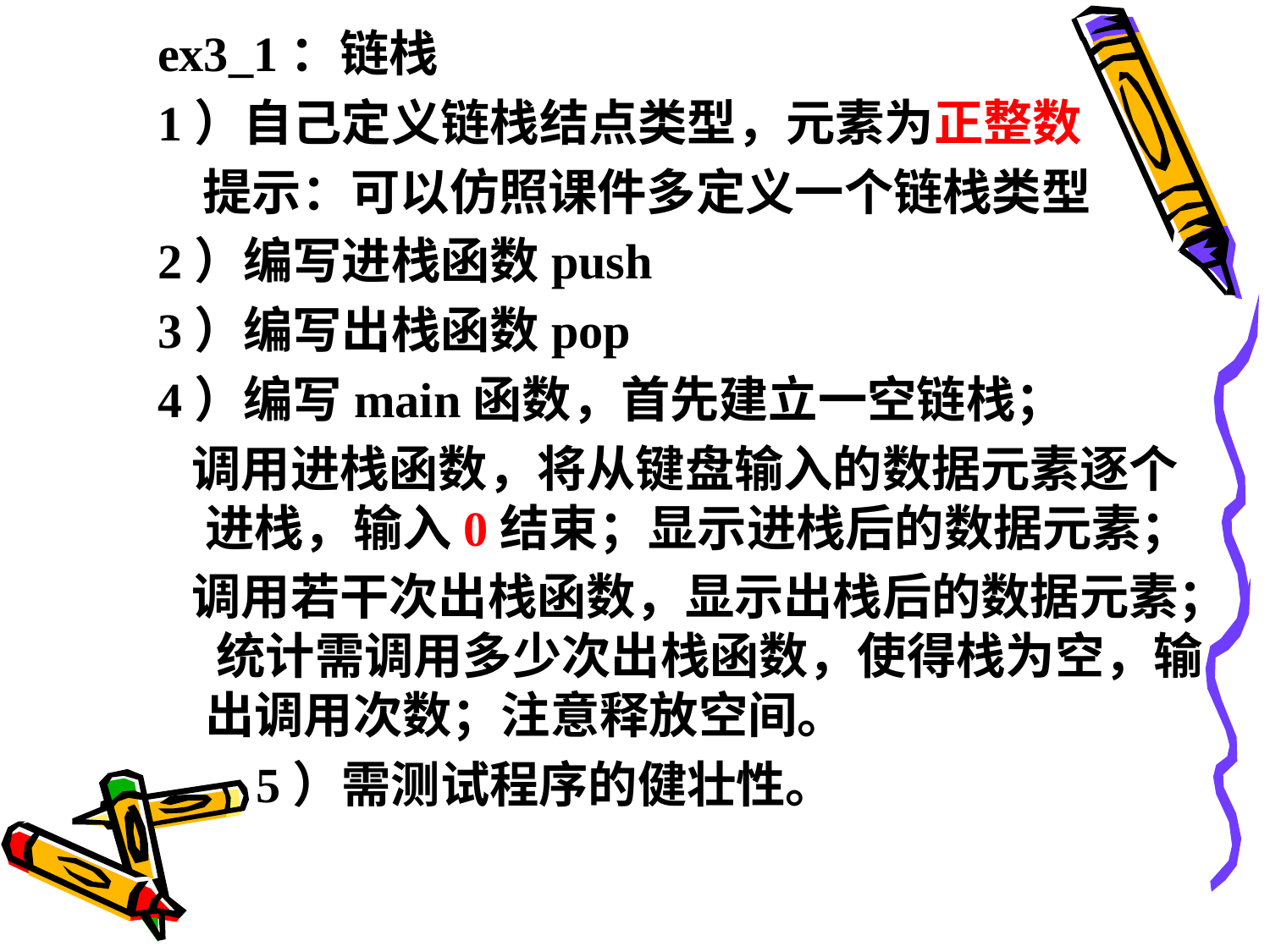

ex3_1：链栈
1）自己定义链栈结点类型，元素为正整数
   提示：可以仿照课件多定义一个链栈类型
2）编写进栈函数push
3）编写出栈函数pop
4）编写main函数，首先建立一空链栈；
  调用进栈函数，将从键盘输入的数据元素逐个进栈，输入0结束；显示进栈后的数据元素；
  调用若干次出栈函数，显示出栈后的数据元素； 统计需调用多少次出栈函数，使得栈为空，输出调用次数；注意释放空间。
        5）需测试程序的健壮性。